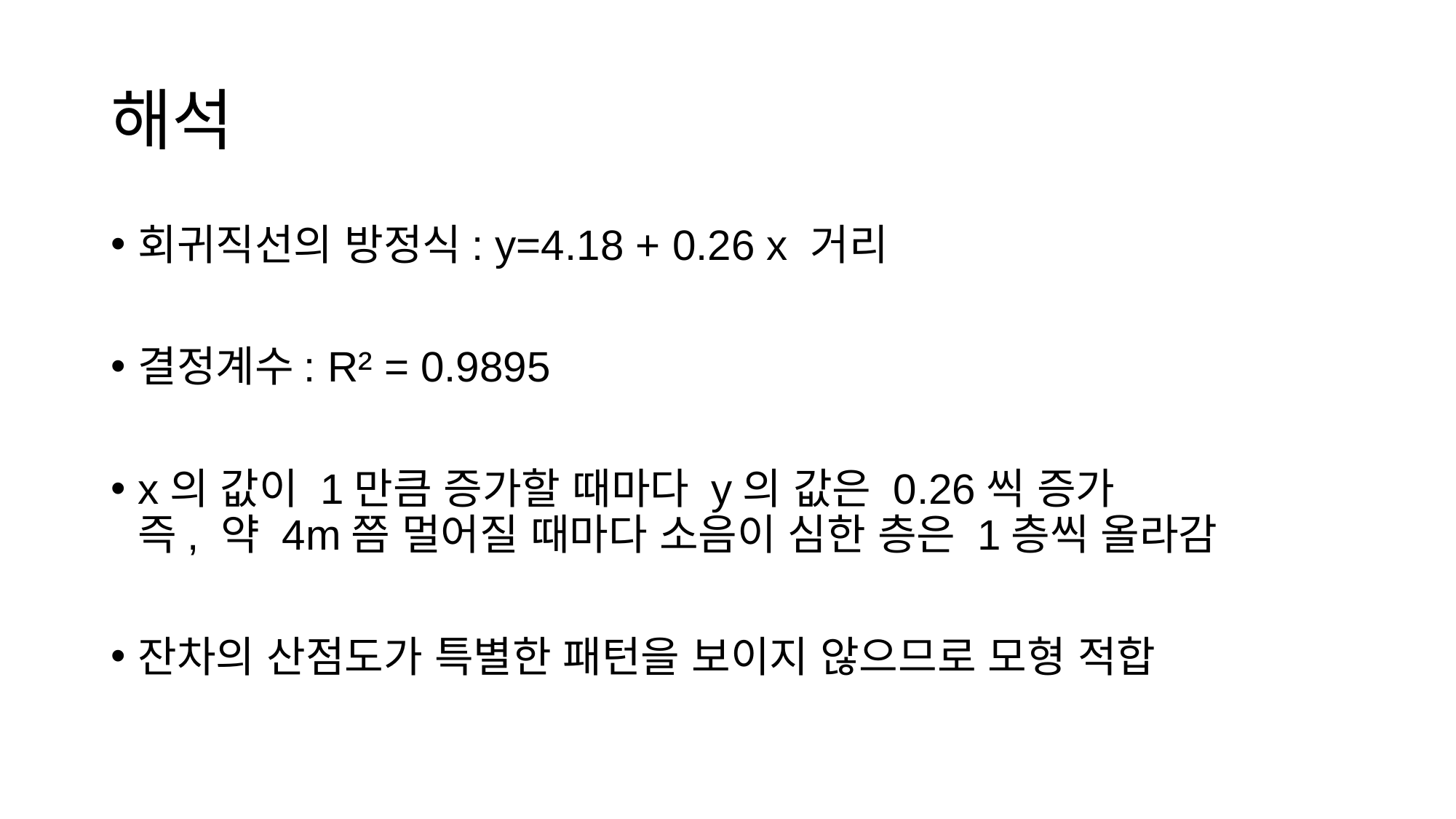

# 해석
회귀직선의 방정식: y=4.18 + 0.26 x 거리

결정계수: R² = 0.9895

x의 값이 1만큼 증가할 때마다 y의 값은 0.26씩 증가
즉, 약 4m쯤 멀어질 때마다 소음이 심한 층은 1층씩 올라감

잔차의 산점도가 특별한 패턴을 보이지 않으므로 모형 적합